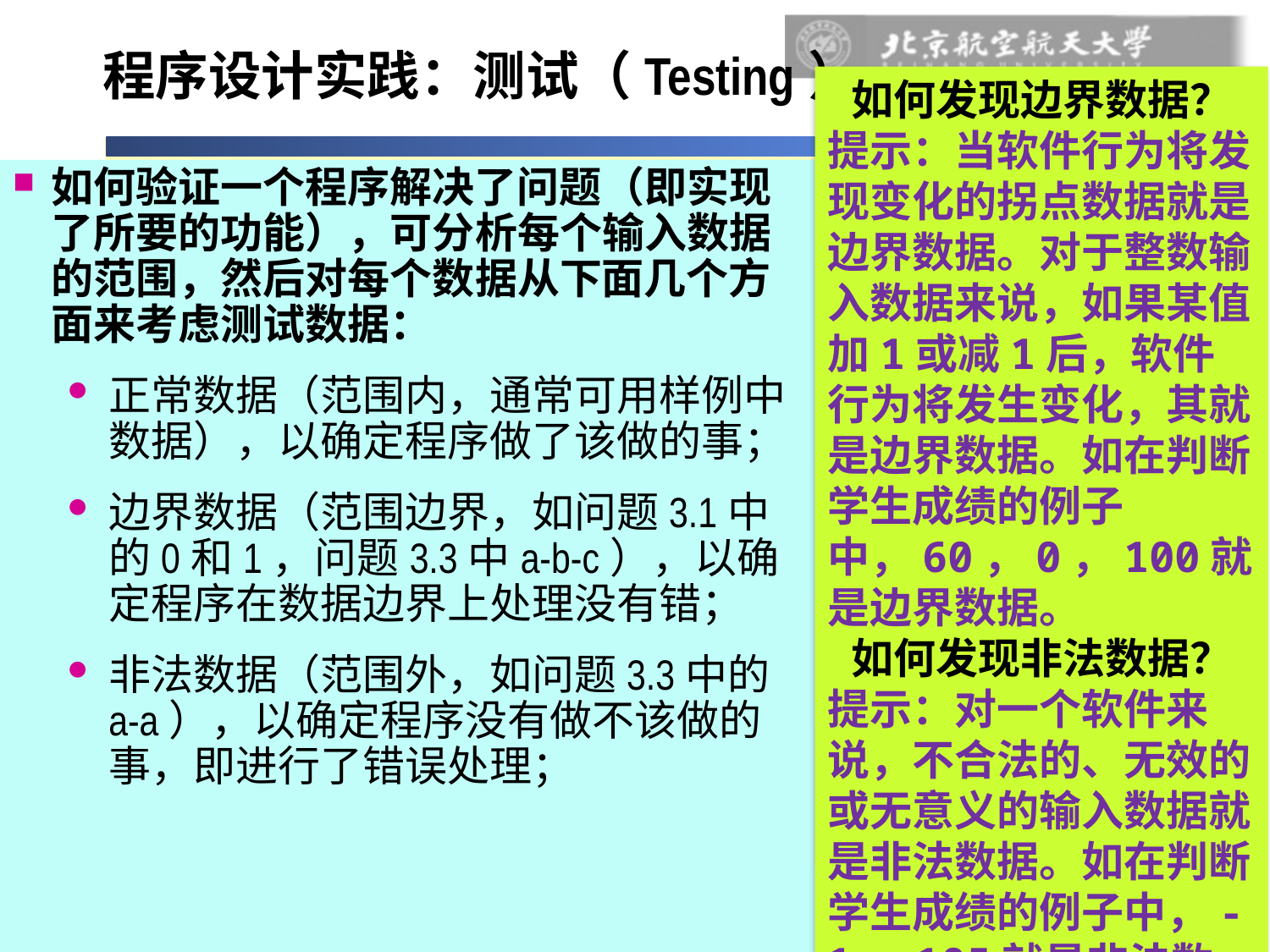

# 程序设计实践：测试（Testing）
如何发现边界数据？
提示：当软件行为将发现变化的拐点数据就是边界数据。对于整数输入数据来说，如果某值加1或减1后，软件行为将发生变化，其就是边界数据。如在判断学生成绩的例子中，60，0，100就是边界数据。
如何发现非法数据？
提示：对一个软件来说，不合法的、无效的或无意义的输入数据就是非法数据。如在判断学生成绩的例子中，-1，105就是非法数据。
如何验证一个程序解决了问题（即实现了所要的功能），可分析每个输入数据的范围，然后对每个数据从下面几个方面来考虑测试数据：
正常数据（范围内，通常可用样例中数据），以确定程序做了该做的事；
边界数据（范围边界，如问题3.1中的0和1，问题3.3中a-b-c），以确定程序在数据边界上处理没有错；
非法数据（范围外，如问题3.3中的a-a），以确定程序没有做不该做的事，即进行了错误处理；
C程序设计基础
79